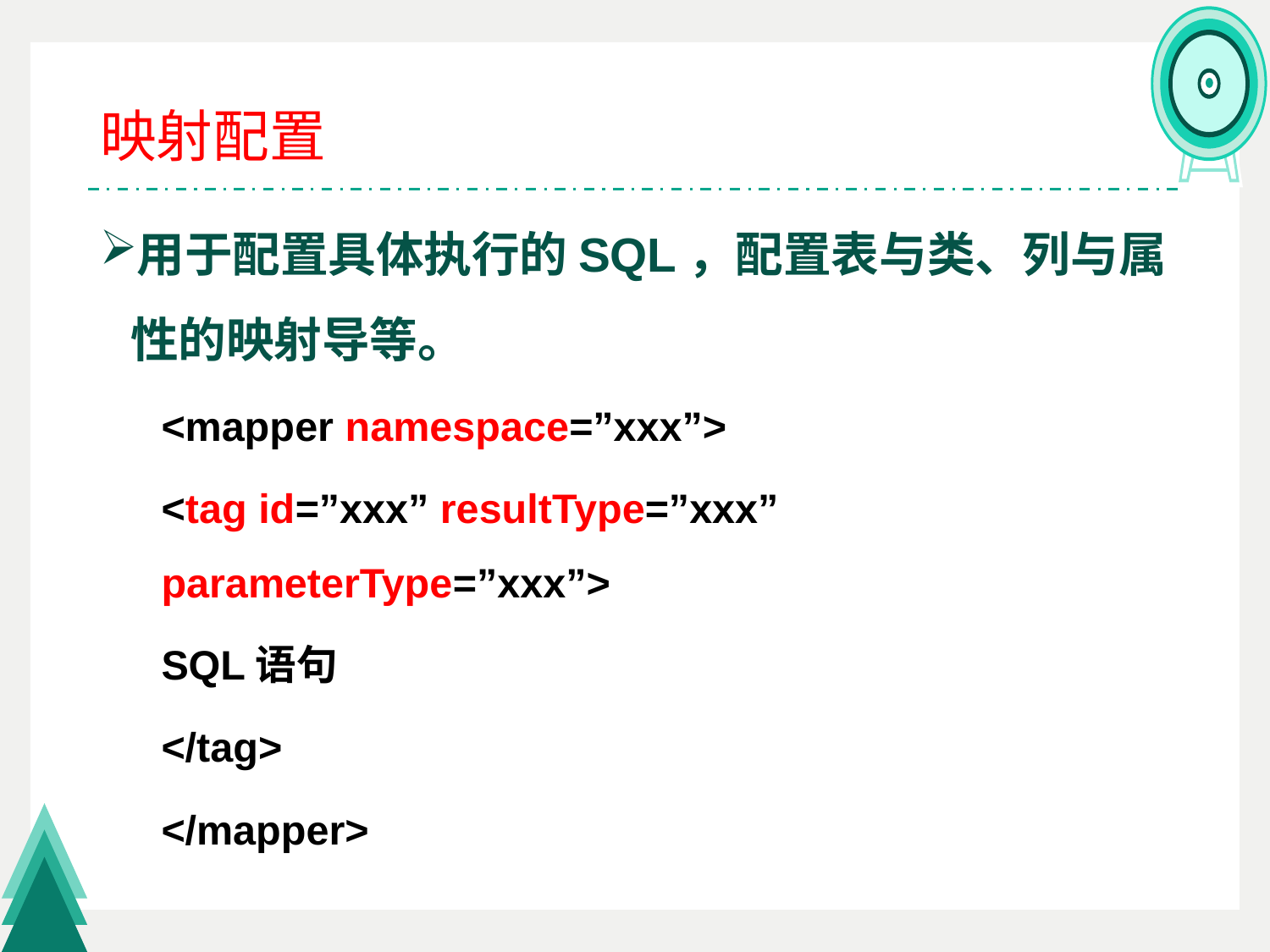

# 映射配置
用于配置具体执行的SQL，配置表与类、列与属性的映射导等。
<mapper namespace=”xxx”>
	<tag id=”xxx” resultType=”xxx”  parameterType=”xxx”>
		SQL语句
	</tag>
</mapper>